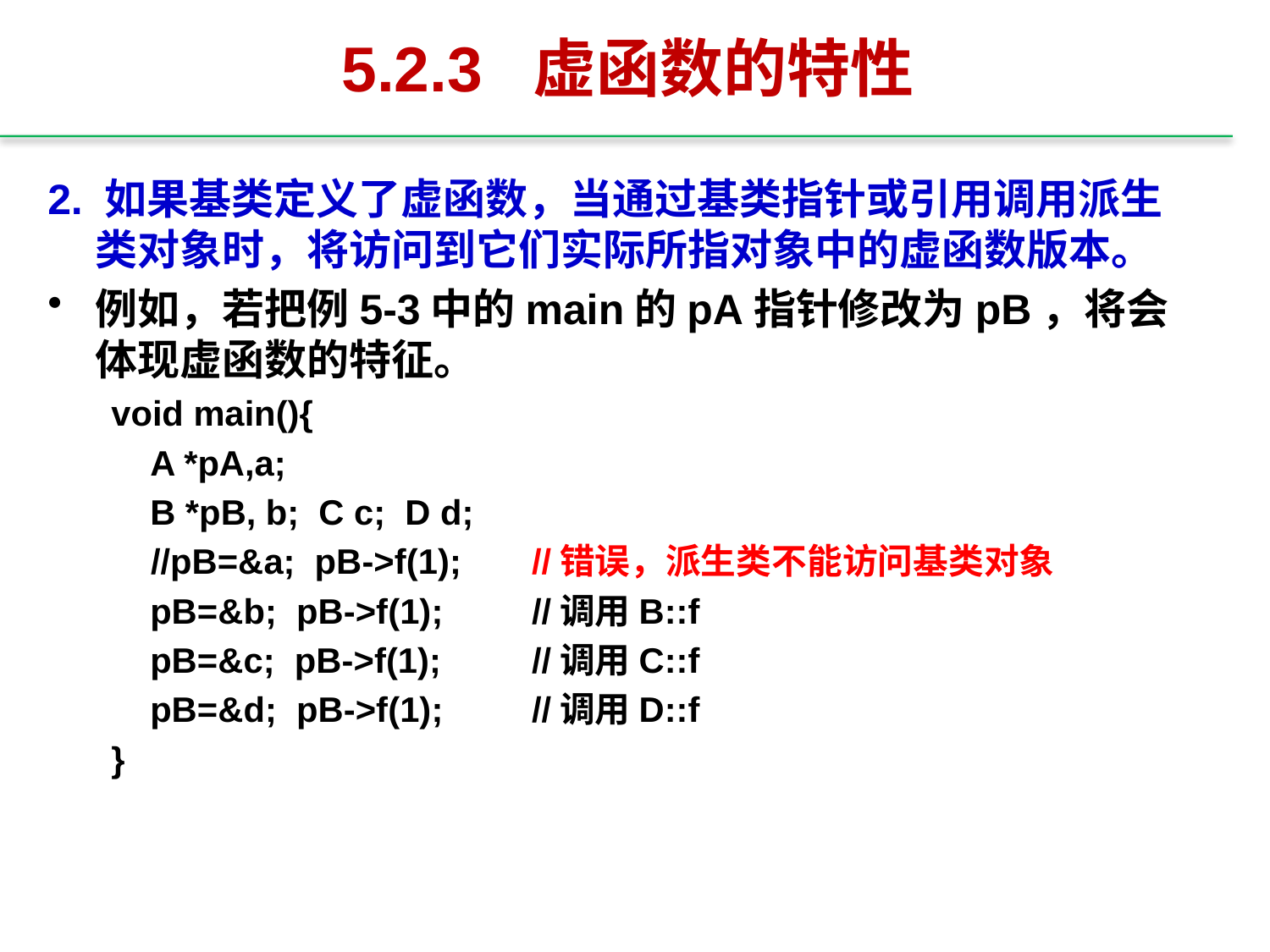

# 5.2.3  虚函数的特性
2. 如果基类定义了虚函数，当通过基类指针或引用调用派生类对象时，将访问到它们实际所指对象中的虚函数版本。
例如，若把例5-3中的main的pA指针修改为pB，将会体现虚函数的特征。
void main(){
    A *pA,a;
    B *pB, b;  C c;  D d;
	//pB=&a;  pB->f(1);	//错误，派生类不能访问基类对象
    pB=&b;  pB->f(1);	//调用B::f
    pB=&c;  pB->f(1);	//调用C::f
    pB=&d;  pB->f(1);	//调用D::f
}